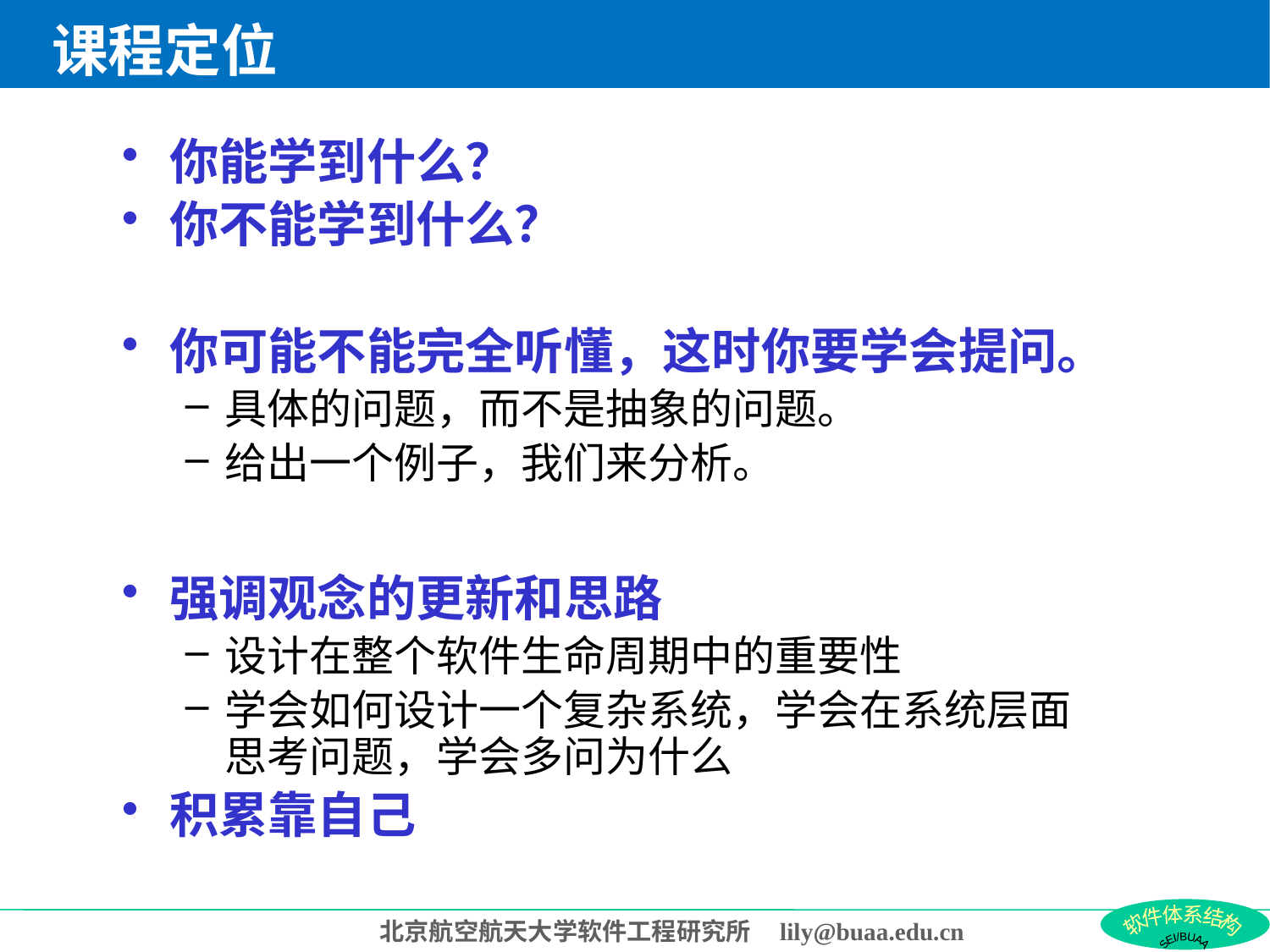

# 课程定位
你能学到什么？
你不能学到什么？

你可能不能完全听懂，这时你要学会提问。
具体的问题，而不是抽象的问题。
给出一个例子，我们来分析。

强调观念的更新和思路
设计在整个软件生命周期中的重要性
学会如何设计一个复杂系统，学会在系统层面思考问题，学会多问为什么
积累靠自己

北京航空航天大学软件工程研究所    lily@buaa.edu.cn